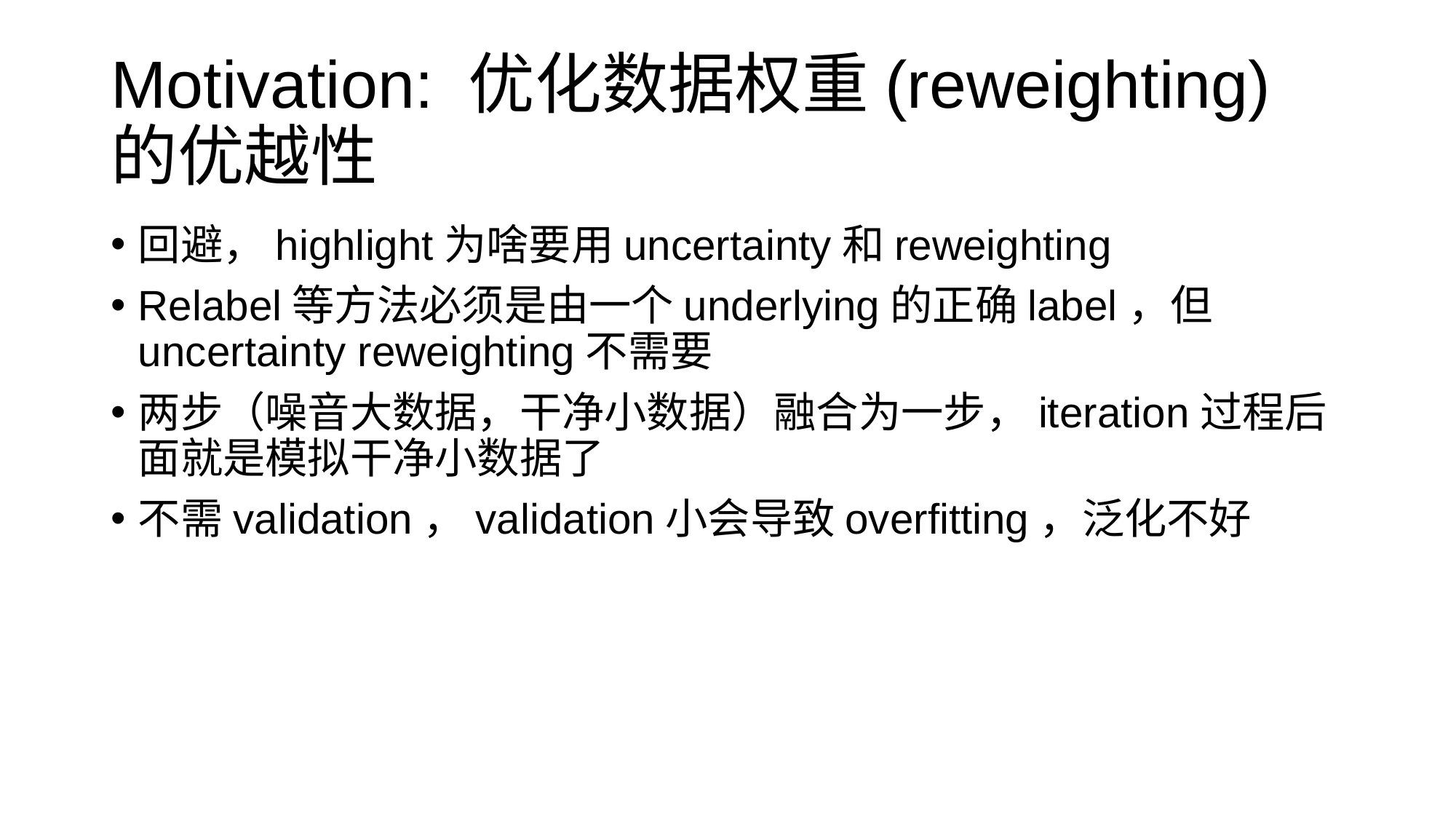

# Motivation: 优化数据权重(reweighting)的优越性
回避，highlight为啥要用uncertainty和reweighting
Relabel等方法必须是由一个underlying的正确label，但uncertainty reweighting不需要
两步（噪音大数据，干净小数据）融合为一步，iteration过程后面就是模拟干净小数据了
不需validation，validation小会导致overfitting，泛化不好